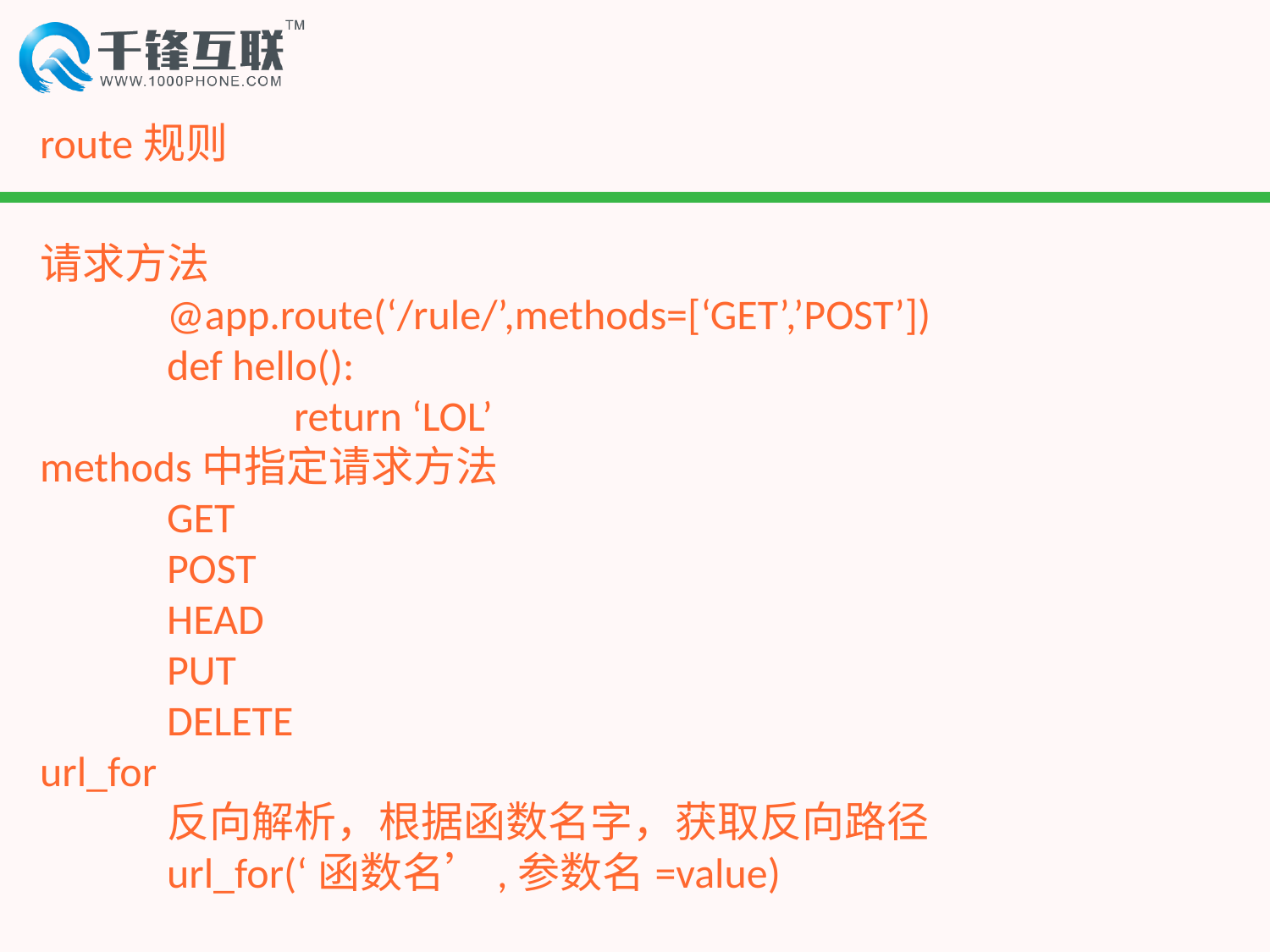

# route规则
请求方法
	@app.route(‘/rule/’,methods=[‘GET’,’POST’])
	def hello():
		return ‘LOL’
methods中指定请求方法
	GET
	POST
	HEAD
	PUT
	DELETE
url_for
	反向解析，根据函数名字，获取反向路径
	url_for(‘函数名’,参数名=value)